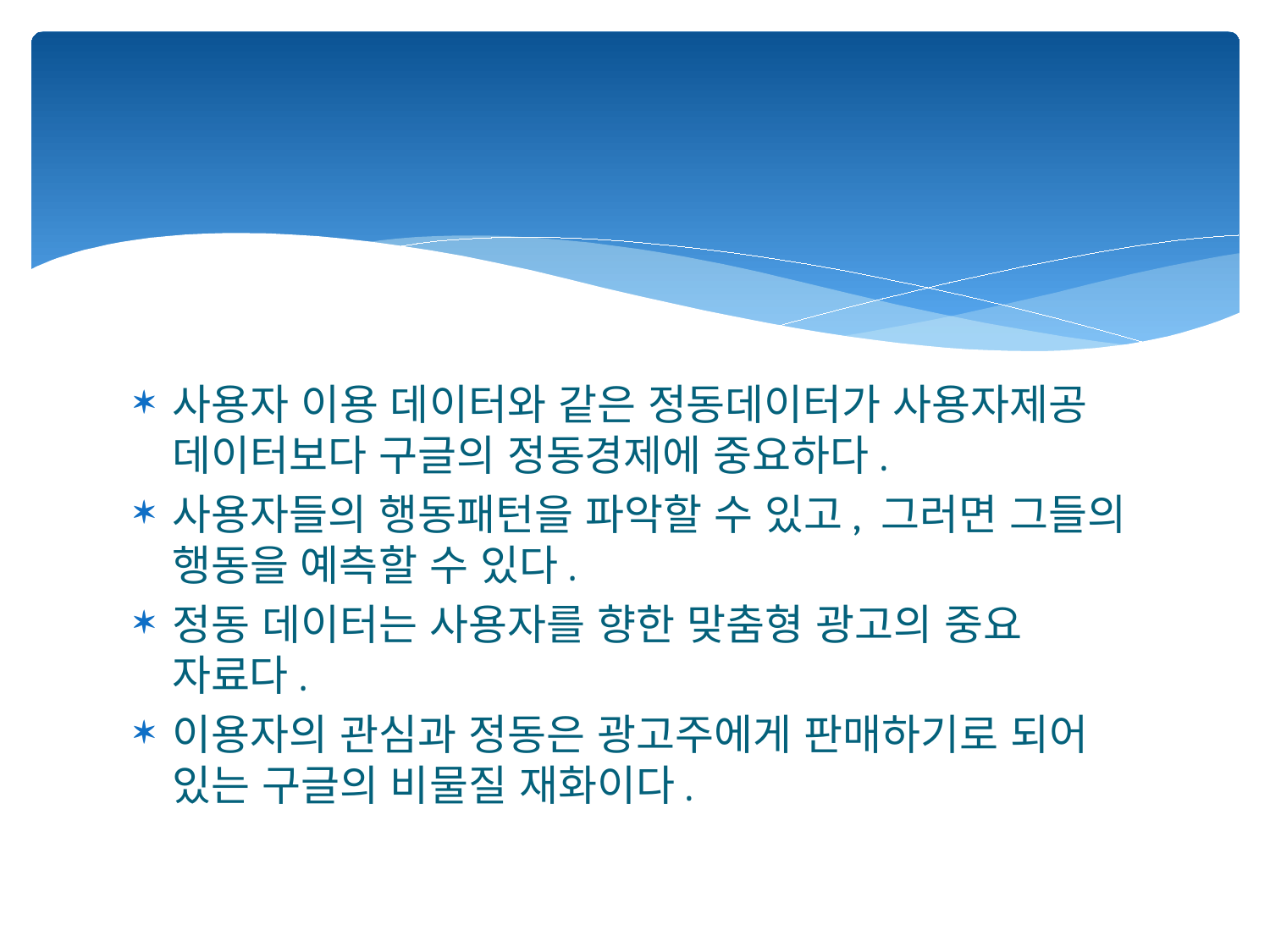

#
사용자 이용 데이터와 같은 정동데이터가 사용자제공 데이터보다 구글의 정동경제에 중요하다.
사용자들의 행동패턴을 파악할 수 있고, 그러면 그들의 행동을 예측할 수 있다.
정동 데이터는 사용자를 향한 맞춤형 광고의 중요 자료다.
이용자의 관심과 정동은 광고주에게 판매하기로 되어 있는 구글의 비물질 재화이다.